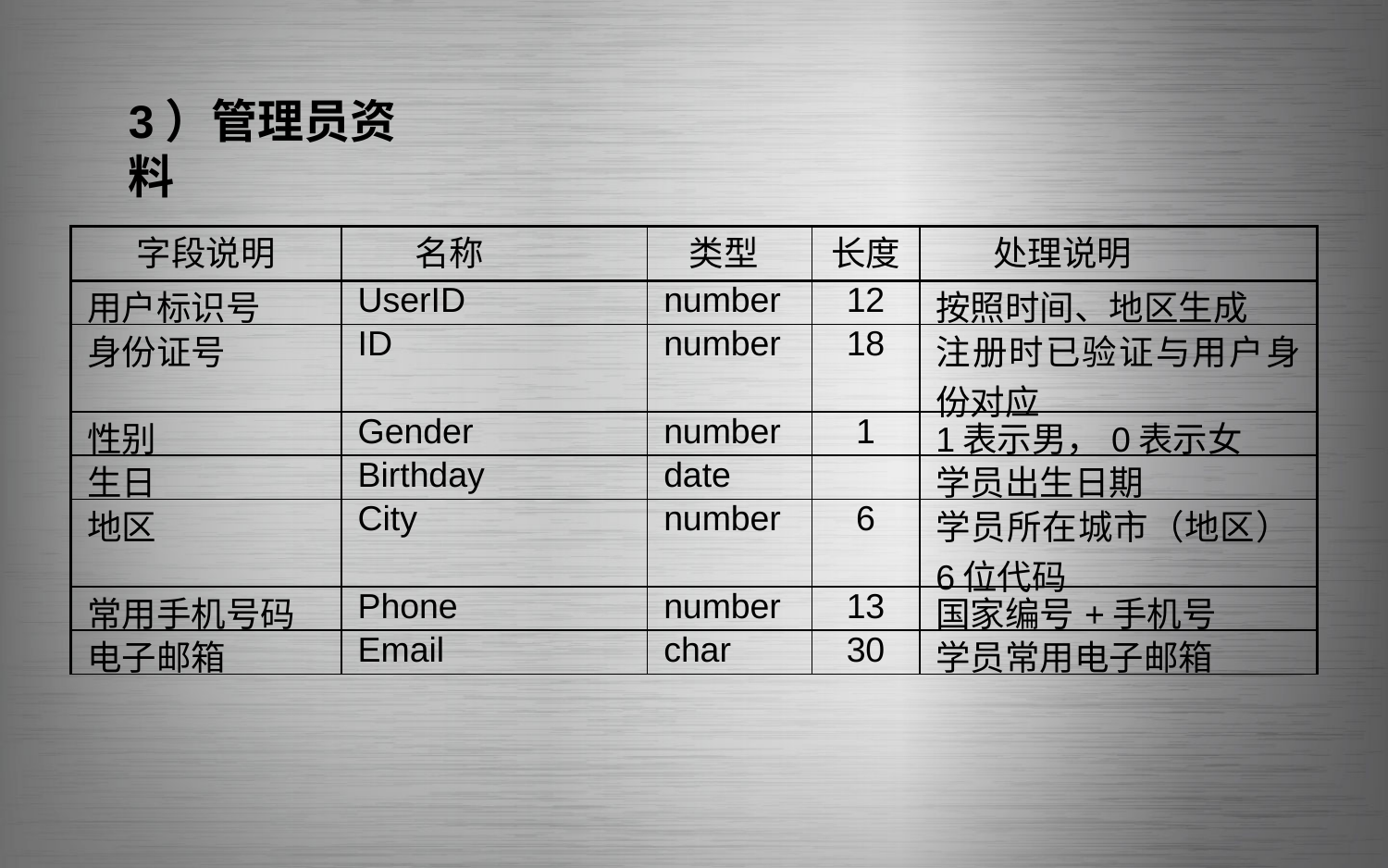

3）管理员资料
| 字段说明 | 名称 | 类型 | 长度 | 处理说明 |
| --- | --- | --- | --- | --- |
| 用户标识号 | UserID | number | 12 | 按照时间、地区生成 |
| 身份证号 | ID | number | 18 | 注册时已验证与用户身份对应 |
| 性别 | Gender | number | 1 | 1表示男，0表示女 |
| 生日 | Birthday | date |  | 学员出生日期 |
| 地区 | City | number | 6 | 学员所在城市（地区）6位代码 |
| 常用手机号码 | Phone | number | 13 | 国家编号+手机号 |
| 电子邮箱 | Email | char | 30 | 学员常用电子邮箱 |